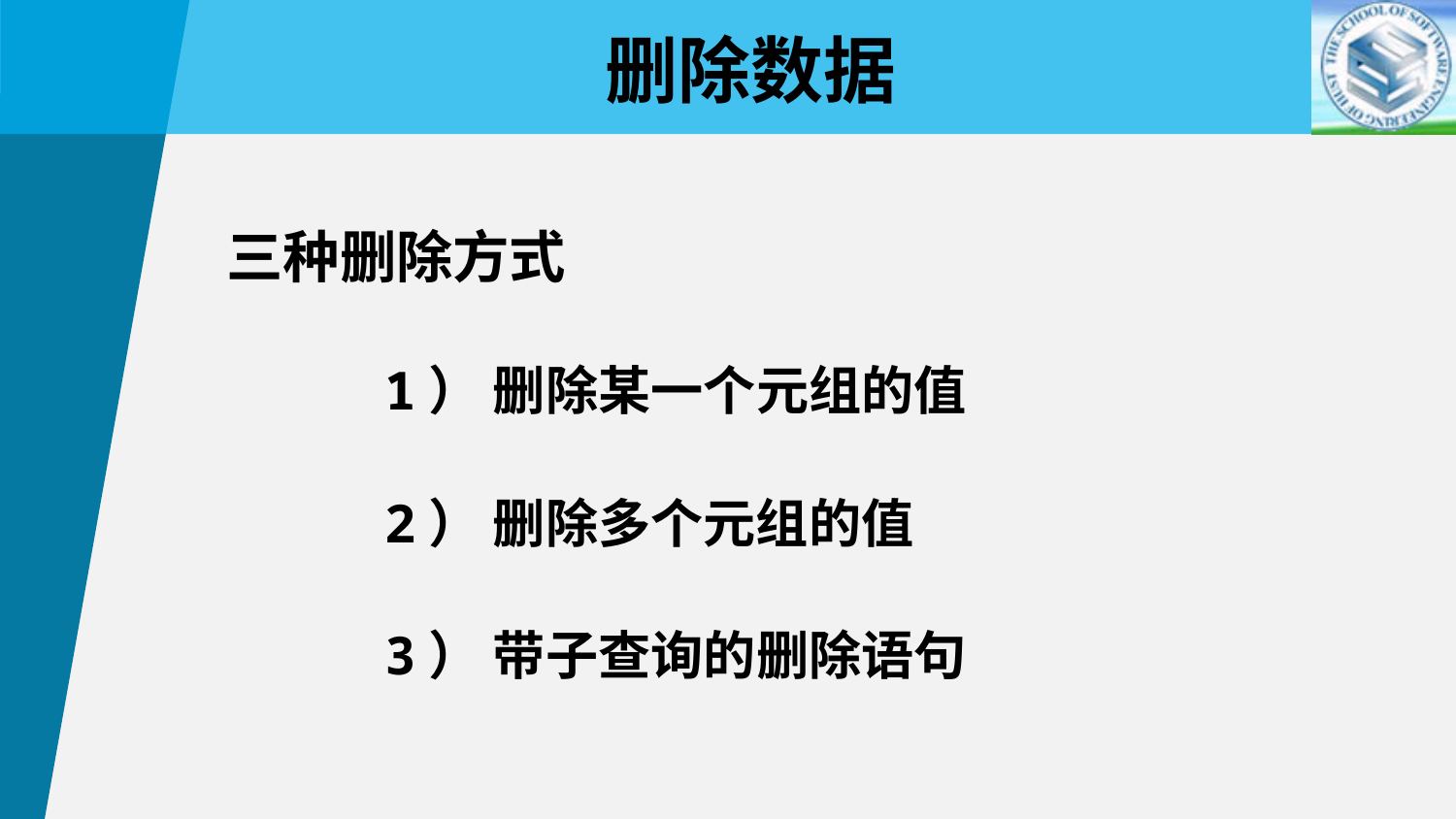

删除数据
三种删除方式
     1） 删除某一个元组的值
     2） 删除多个元组的值
     3） 带子查询的删除语句